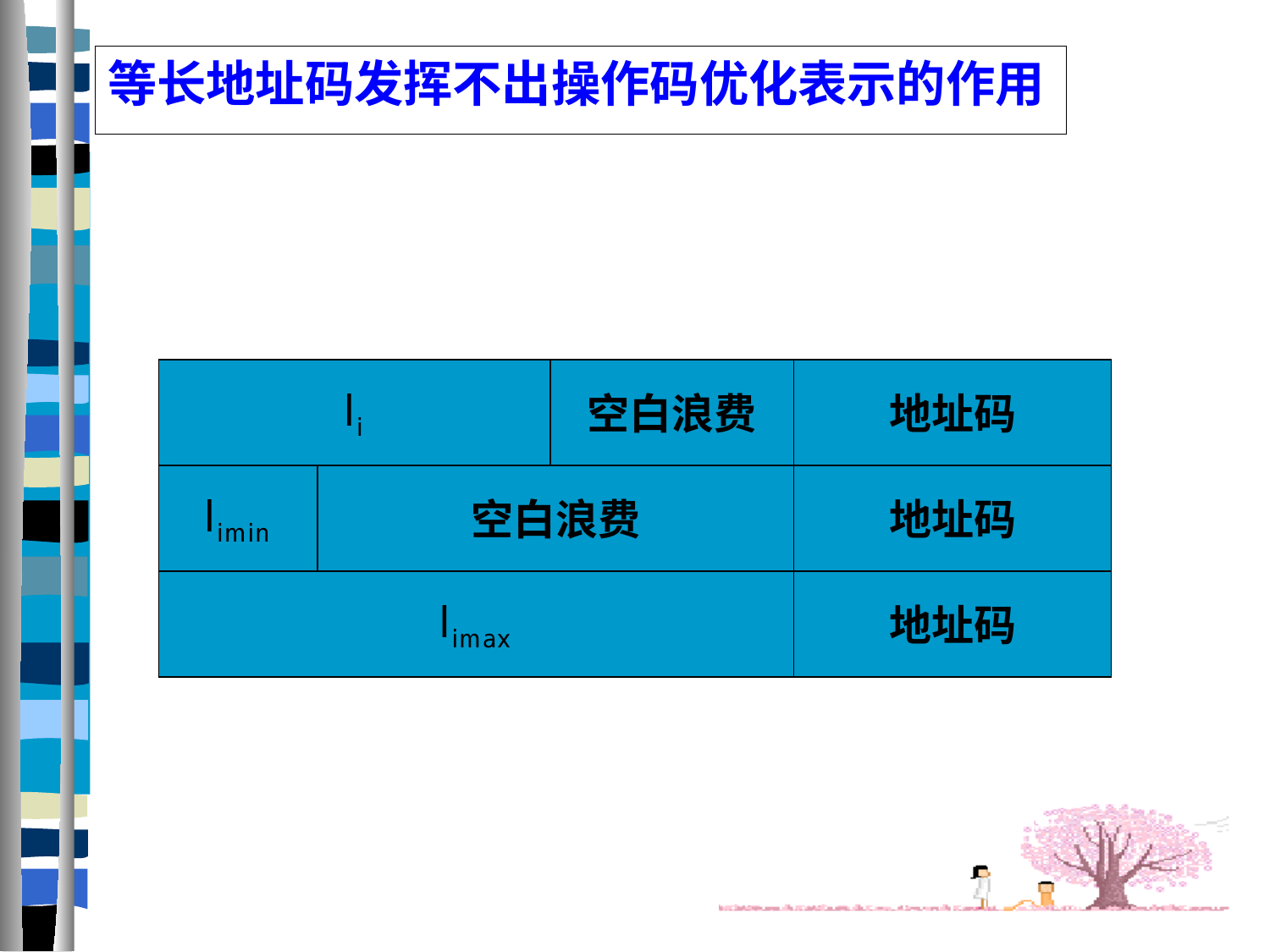

# 等长地址码发挥不出操作码优化表示的作用
li
空白浪费
地址码
limin
空白浪费
地址码
limax
地址码